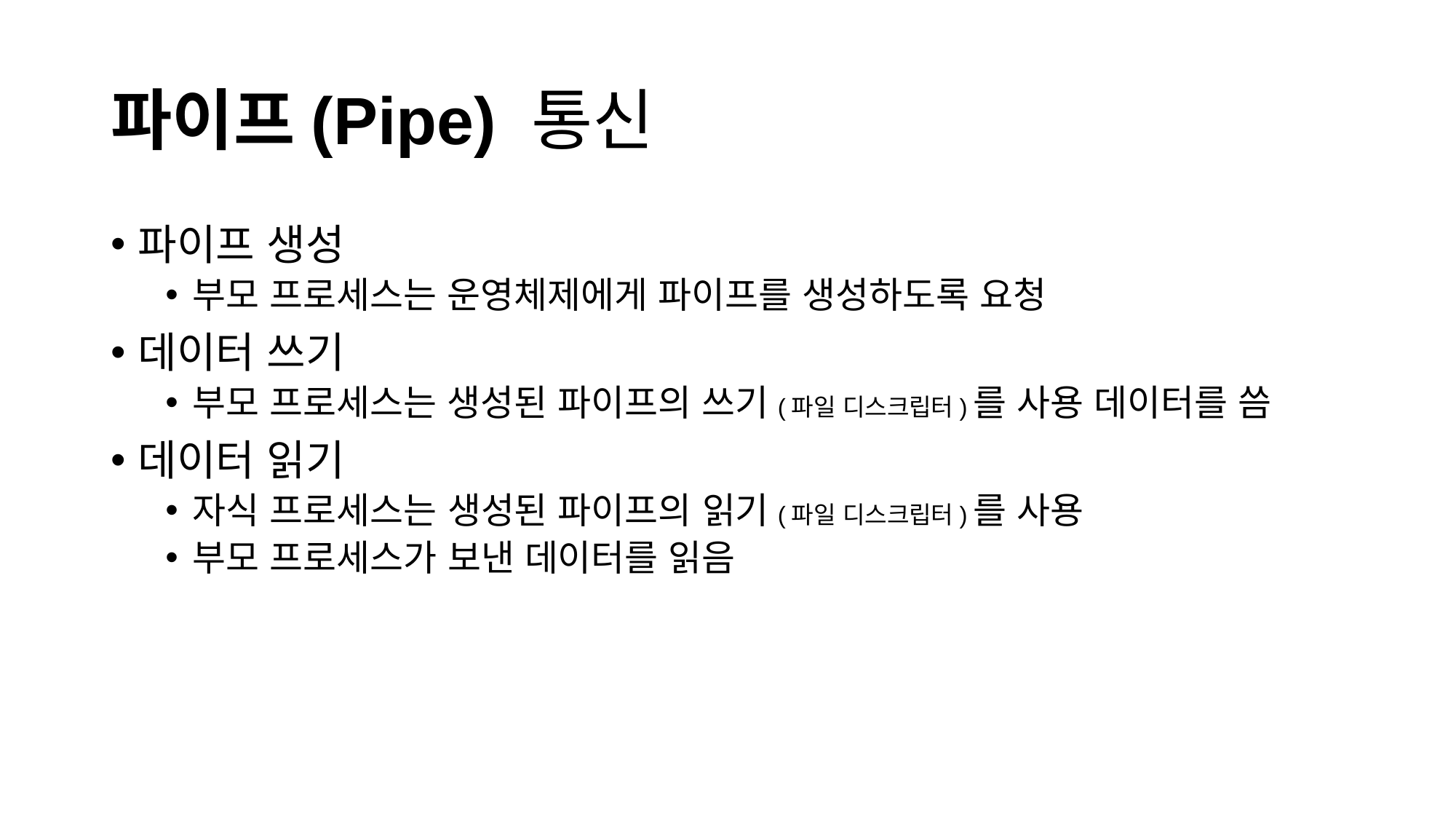

# 파이프(Pipe) 통신
파이프 생성
부모 프로세스는 운영체제에게 파이프를 생성하도록 요청
데이터 쓰기
부모 프로세스는 생성된 파이프의 쓰기(파일 디스크립터)를 사용 데이터를 씀
데이터 읽기
자식 프로세스는 생성된 파이프의 읽기(파일 디스크립터)를 사용
부모 프로세스가 보낸 데이터를 읽음